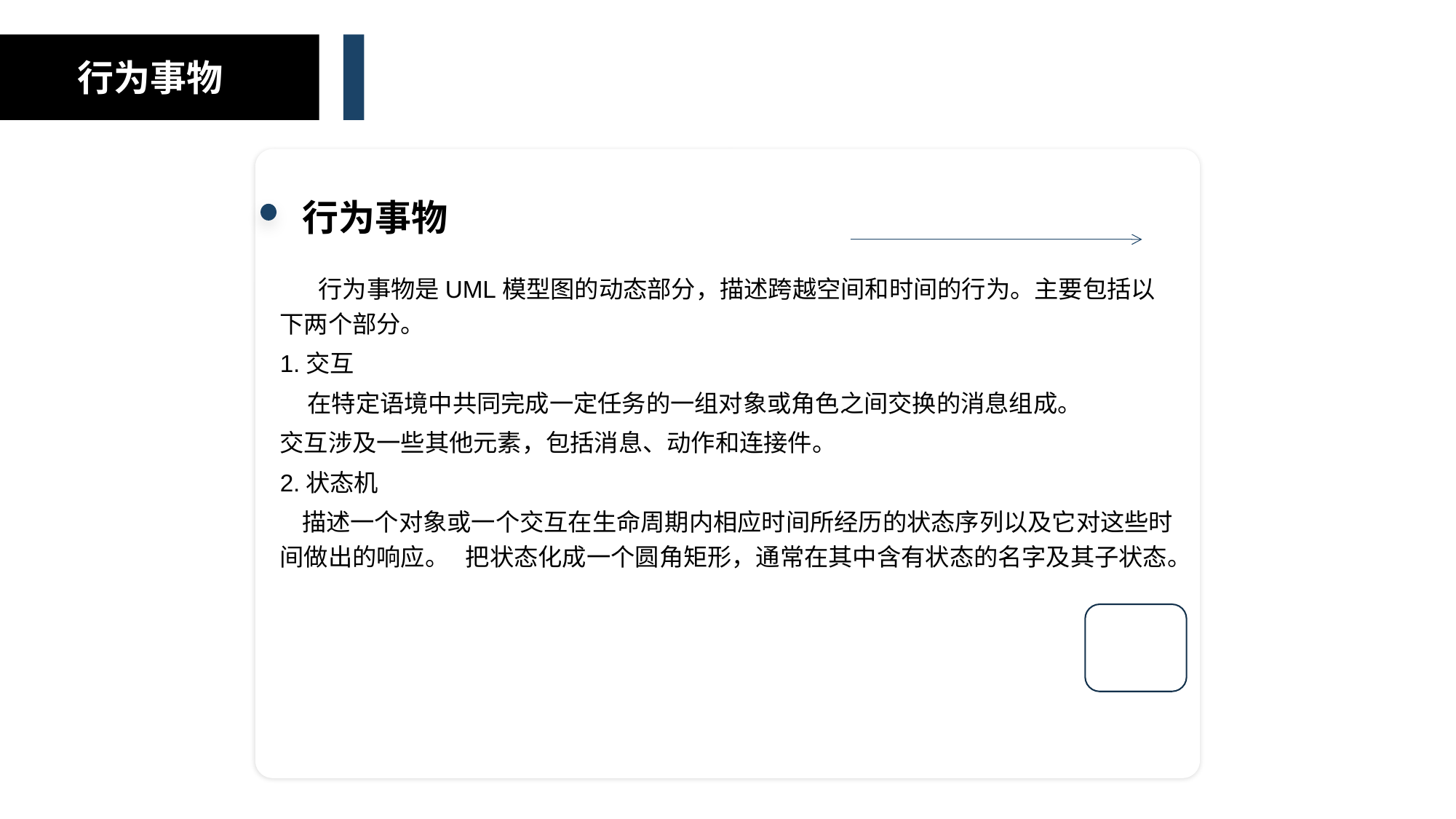

行为事物

行为事物
      行为事物是UML模型图的动态部分，描述跨越空间和时间的行为。主要包括以下两个部分。
1.交互
    在特定语境中共同完成一定任务的一组对象或角色之间交换的消息组成。
交互涉及一些其他元素，包括消息、动作和连接件。
2.状态机
   描述一个对象或一个交互在生命周期内相应时间所经历的状态序列以及它对这些时间做出的响应。   把状态化成一个圆角矩形，通常在其中含有状态的名字及其子状态。